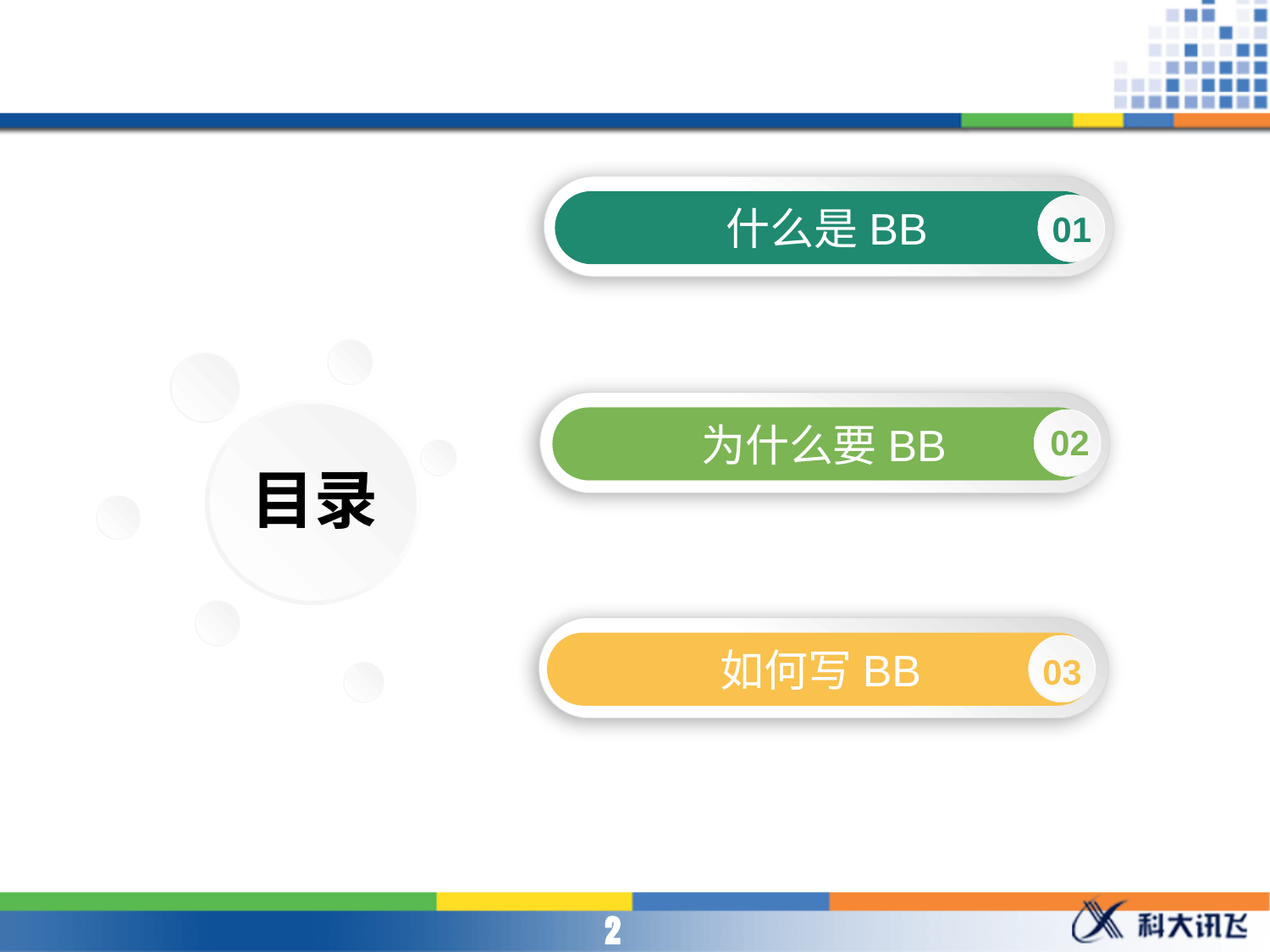

什么是BB

01

为什么要BB

目录

02

如何写BB

03